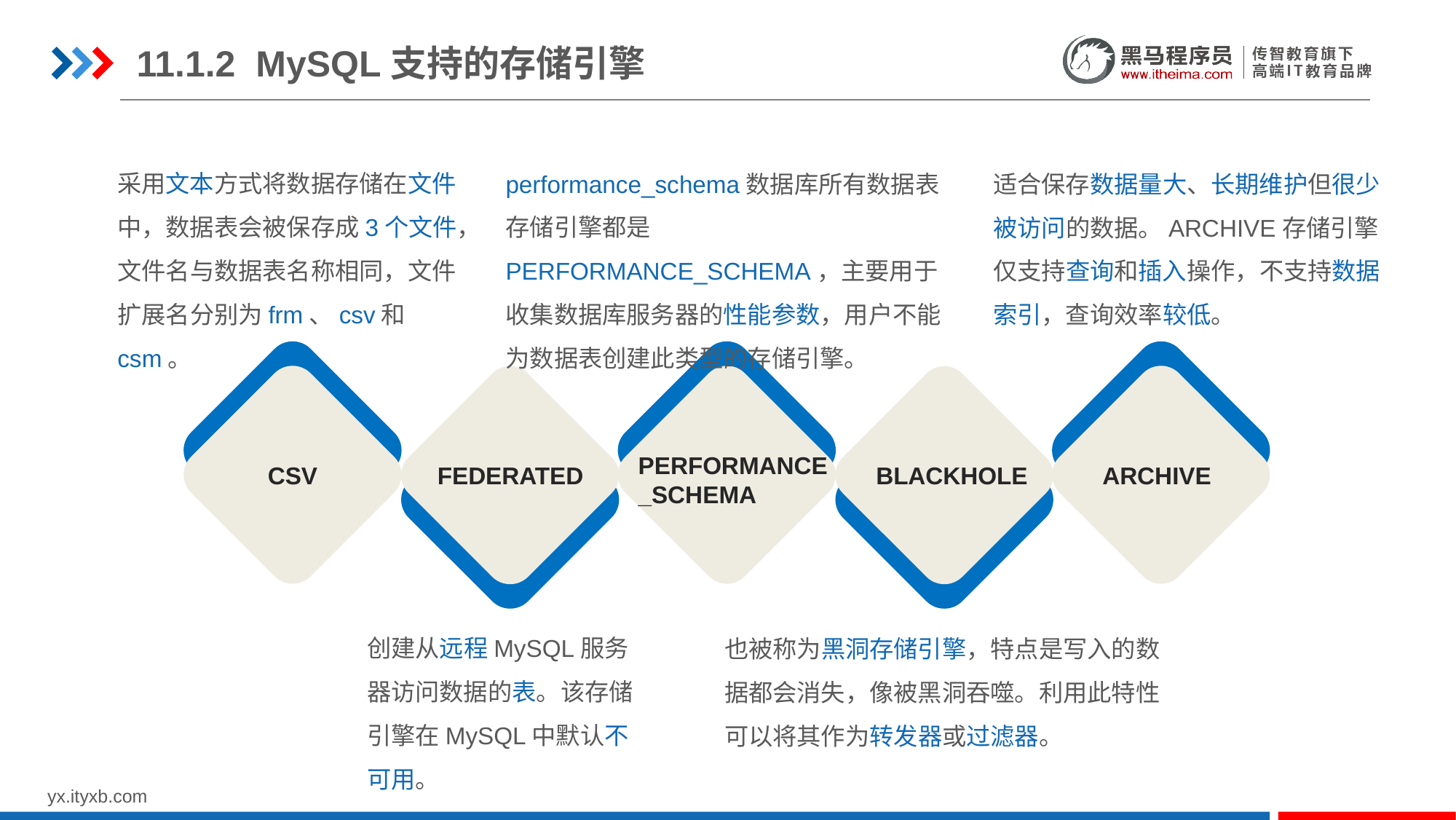

11.1.2  MySQL支持的存储引擎
采用文本方式将数据存储在文件中，数据表会被保存成3个文件，文件名与数据表名称相同，文件扩展名分别为frm、csv和csm。
performance_schema数据库所有数据表存储引擎都是PERFORMANCE_SCHEMA，主要用于收集数据库服务器的性能参数，用户不能为数据表创建此类型的存储引擎。
适合保存数据量大、长期维护但很少被访问的数据。ARCHIVE存储引擎仅支持查询和插入操作，不支持数据索引，查询效率较低。

CSV
BLACKHOLE
ARCHIVE
FEDERATED
PERFORMANCE_SCHEMA
创建从远程MySQL服务器访问数据的表。该存储引擎在MySQL中默认不可用。
也被称为黑洞存储引擎，特点是写入的数据都会消失，像被黑洞吞噬。利用此特性可以将其作为转发器或过滤器。